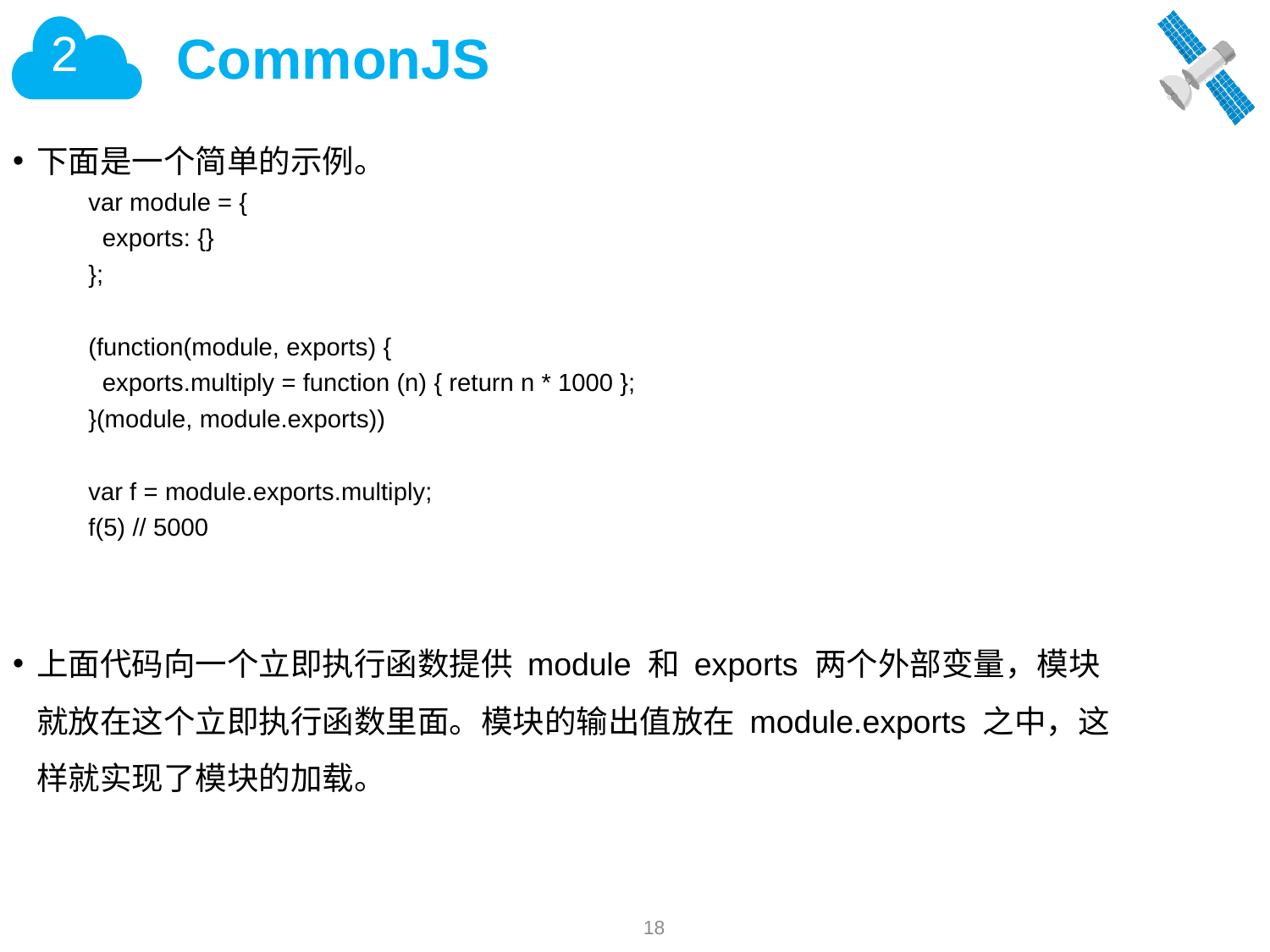

# CommonJS
下面是一个简单的示例。
    var module = {
      exports: {}
    };

    (function(module, exports) {
      exports.multiply = function (n) { return n * 1000 };
    }(module, module.exports))

    var f = module.exports.multiply;
    f(5) // 5000

上面代码向一个立即执行函数提供 module 和 exports 两个外部变量，模块就放在这个立即执行函数里面。模块的输出值放在 module.exports 之中，这样就实现了模块的加载。
18